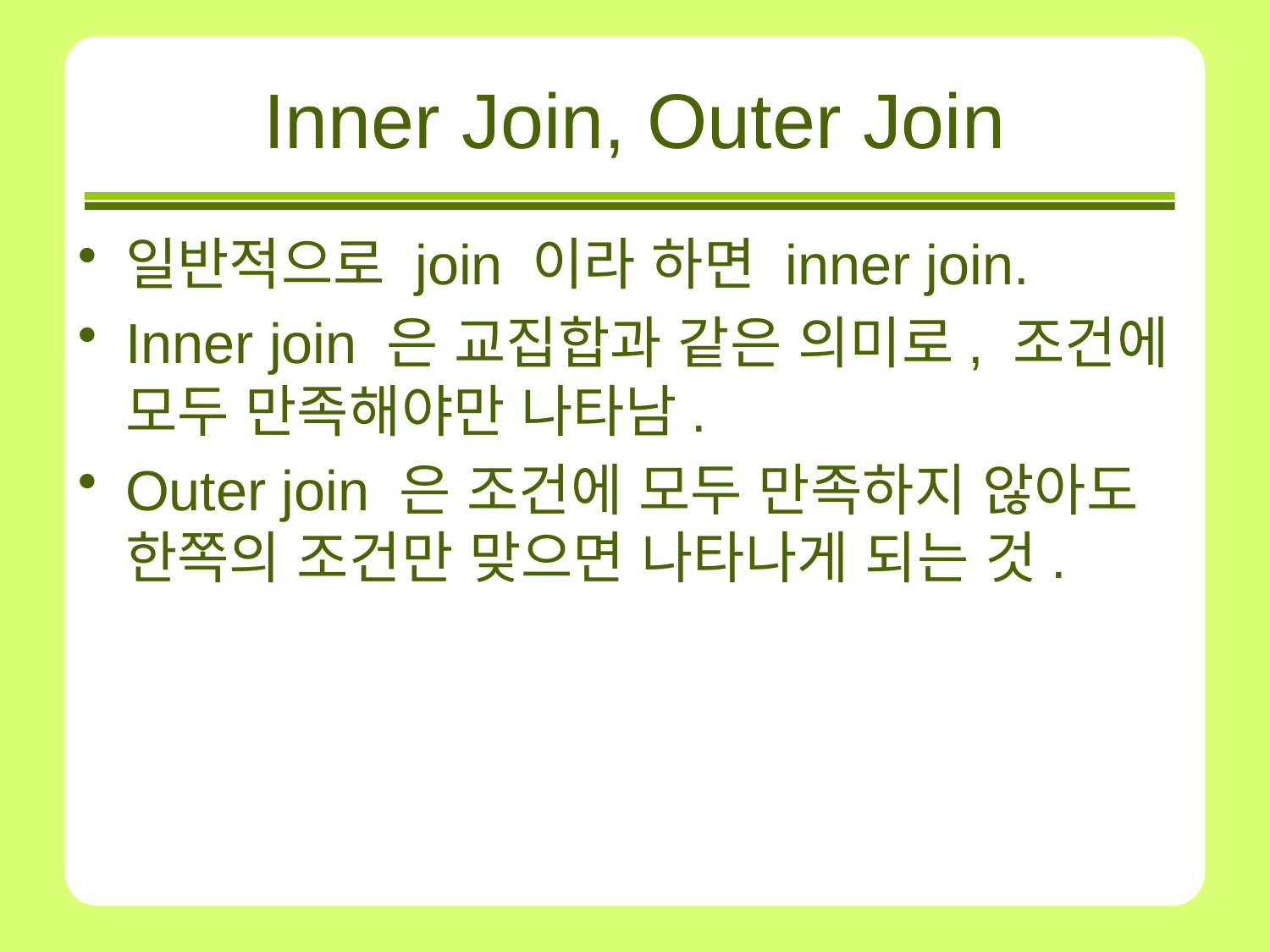

# Inner Join, Outer Join
일반적으로 join 이라 하면 inner join.
Inner join 은 교집합과 같은 의미로, 조건에 모두 만족해야만 나타남.
Outer join 은 조건에 모두 만족하지 않아도 한쪽의 조건만 맞으면 나타나게 되는 것.